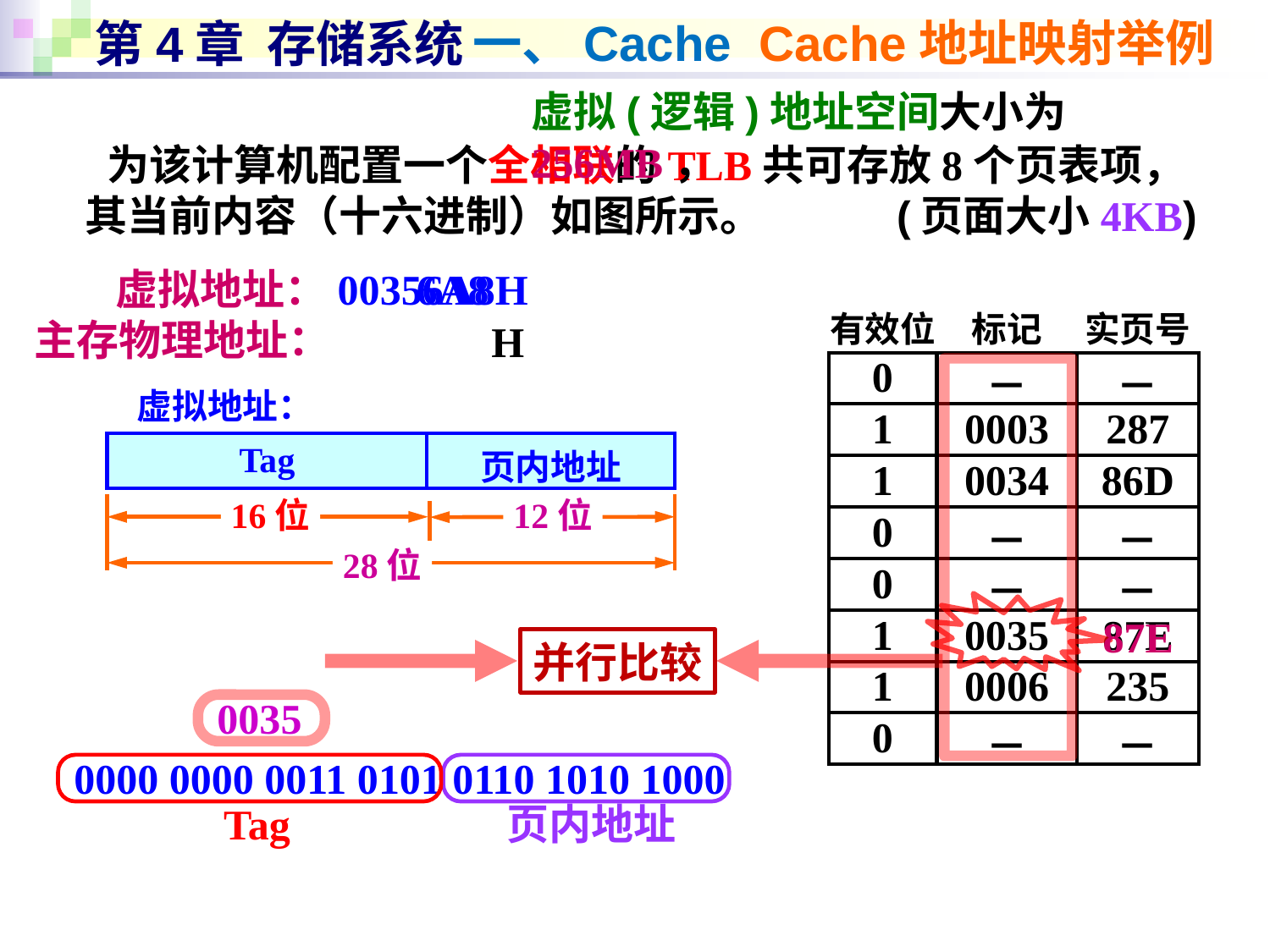

一、Cache
Cache地址映射举例
# 第4章  存储系统

        为该计算机配置一个全相联的TLB共可存放8个页表项，
     其当前内容（十六进制）如图所示。
虚拟(逻辑)地址空间大小为256MB，
(页面大小4KB)
虚拟地址：00356A8H
6A8
| 有效位 | 标记 | 实页号 |
| --- | --- | --- |
| 0 | － | － |
| 1 | 0003 | 287 |
| 1 | 0034 | 86D |
| 0 | － | － |
| 0 | － | － |
| 1 | 0035 | 87E |
| 1 | 0006 | 235 |
| 0 | － | － |
主存物理地址：
H

虚拟地址：
| Tag | 页内地址 |
| --- | --- |
16位
12位
28位

87E
并行比较
0035

0000 0000 0011 0101 0110 1010 1000

Tag
页内地址
16